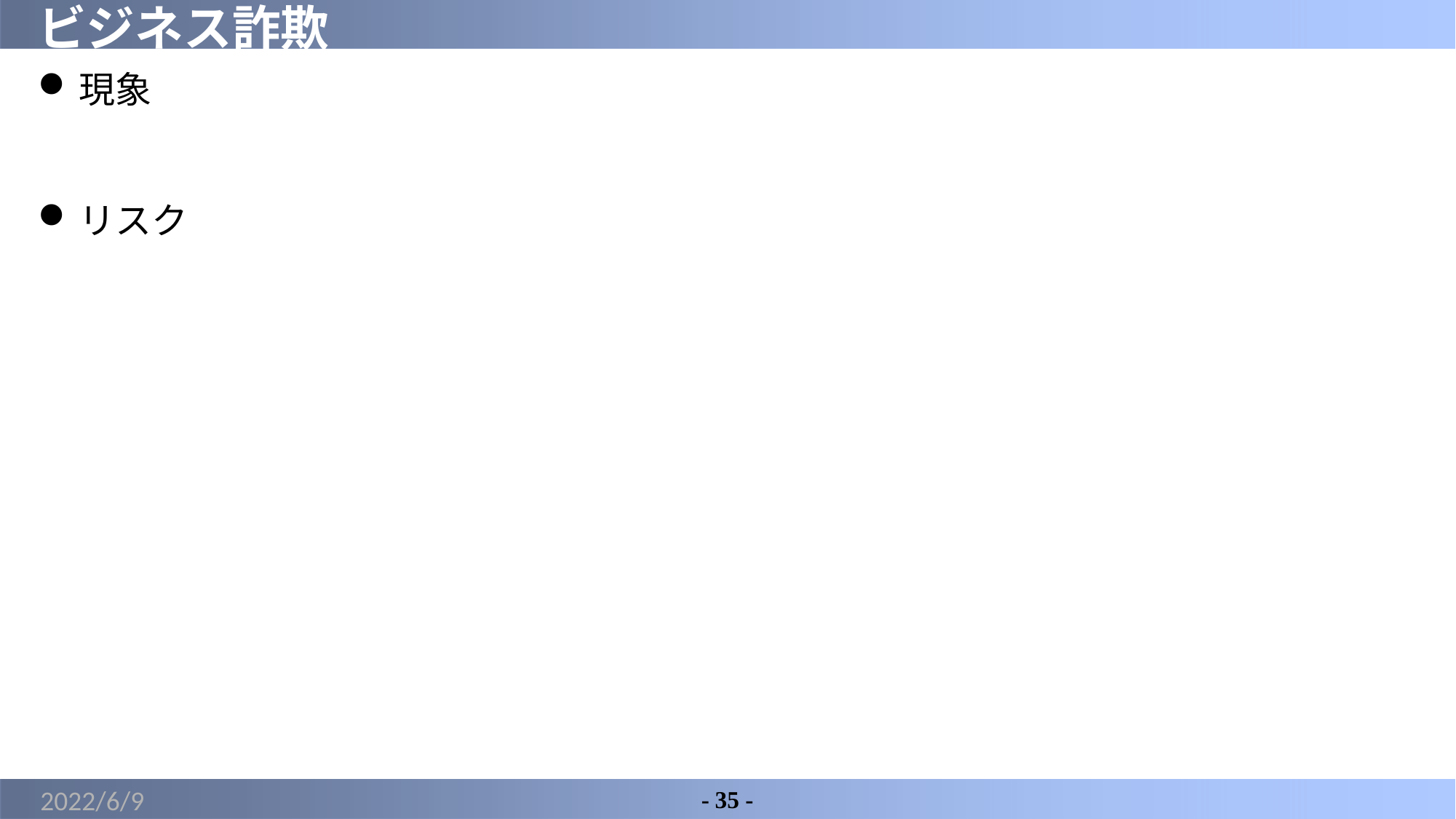

# ビジネス詐欺
現象

リスク

2022/6/9
- 35 -